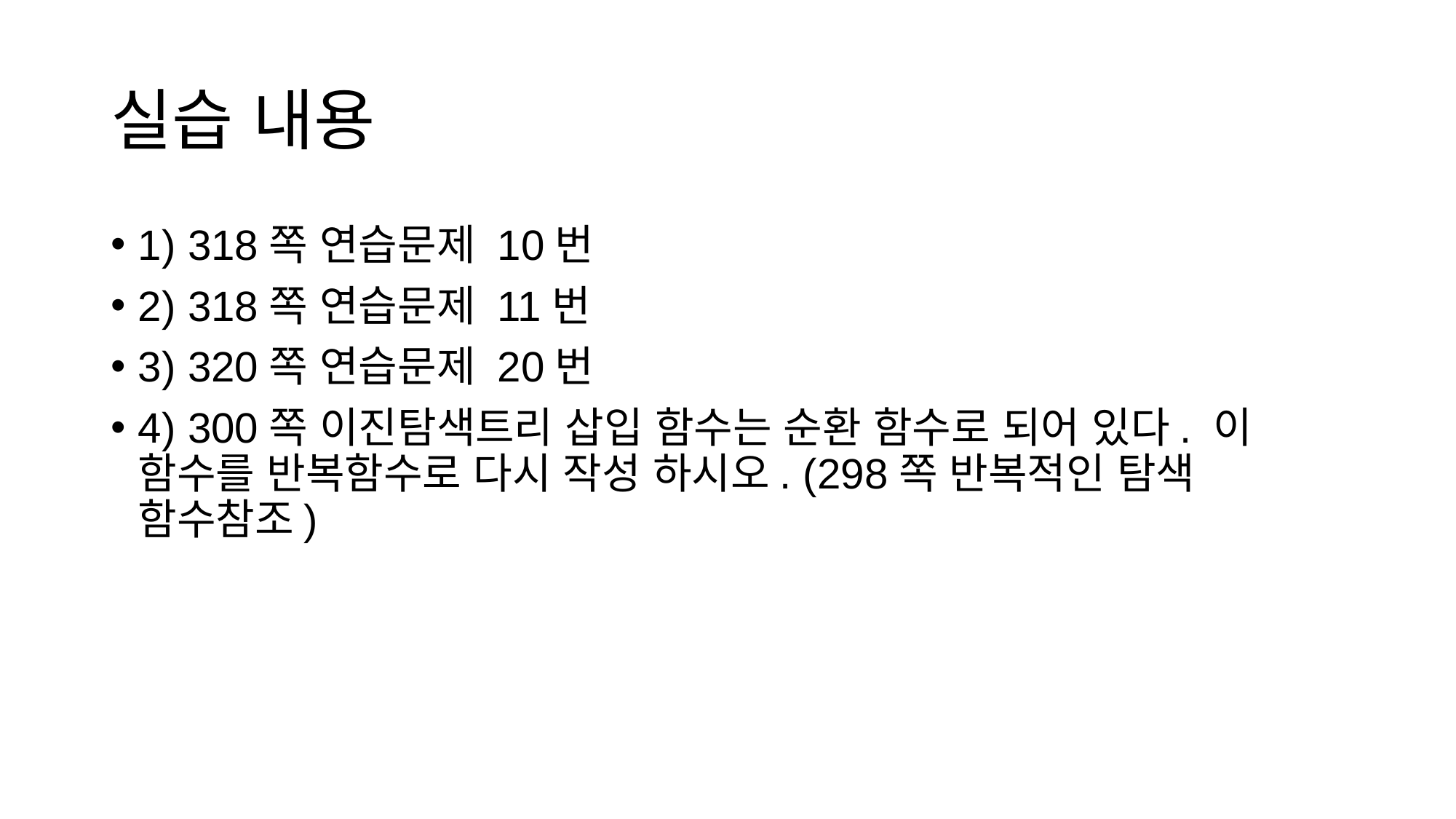

# 실습 내용
1) 318쪽 연습문제 10번
2) 318쪽 연습문제 11번
3) 320쪽 연습문제 20번
4) 300쪽 이진탐색트리 삽입 함수는 순환 함수로 되어 있다. 이 함수를 반복함수로 다시 작성 하시오. (298쪽 반복적인 탐색 함수참조)